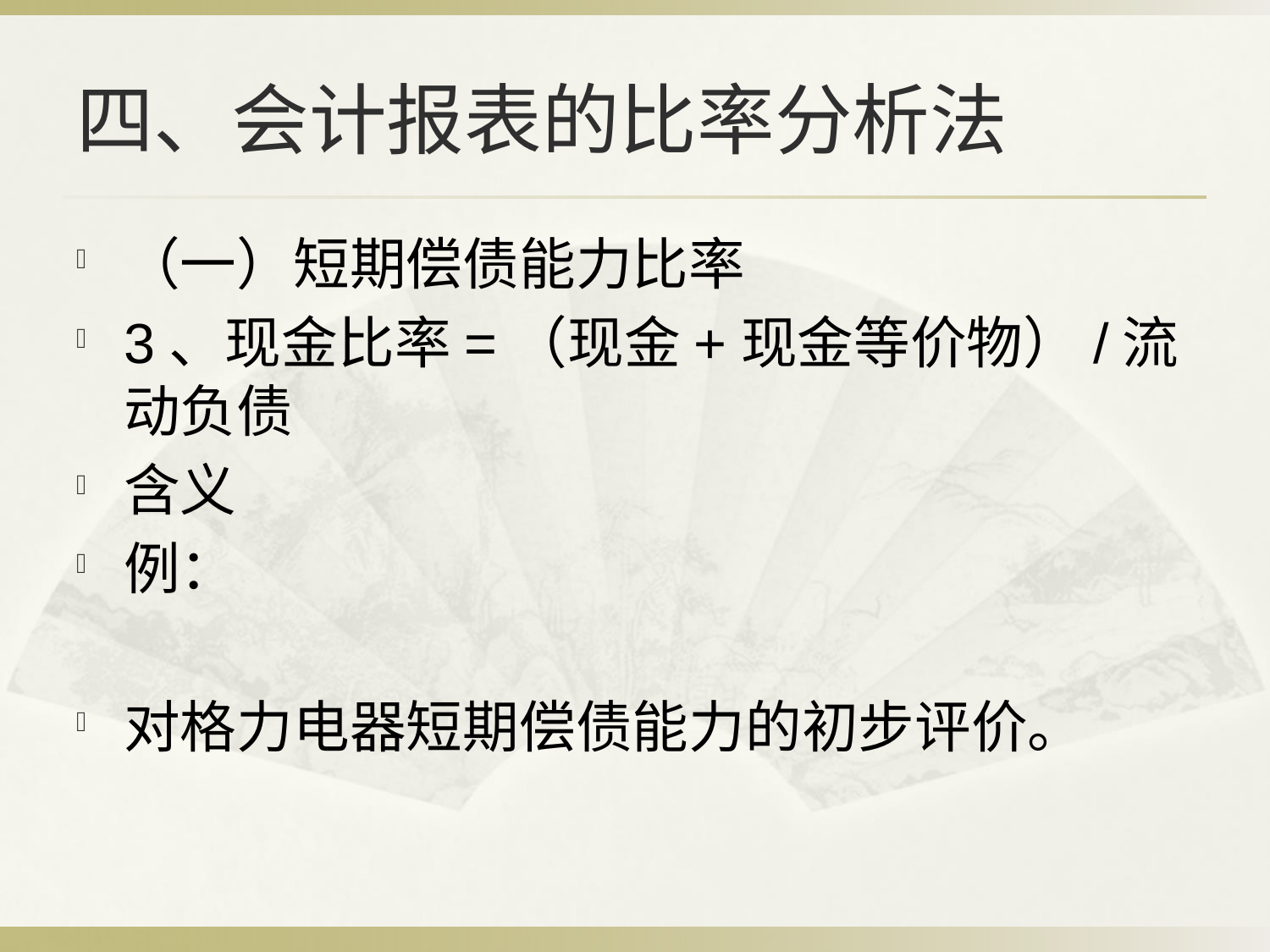

# 四、会计报表的比率分析法
（一）短期偿债能力比率
3、现金比率=（现金+现金等价物）/流动负债
含义
例：

对格力电器短期偿债能力的初步评价。